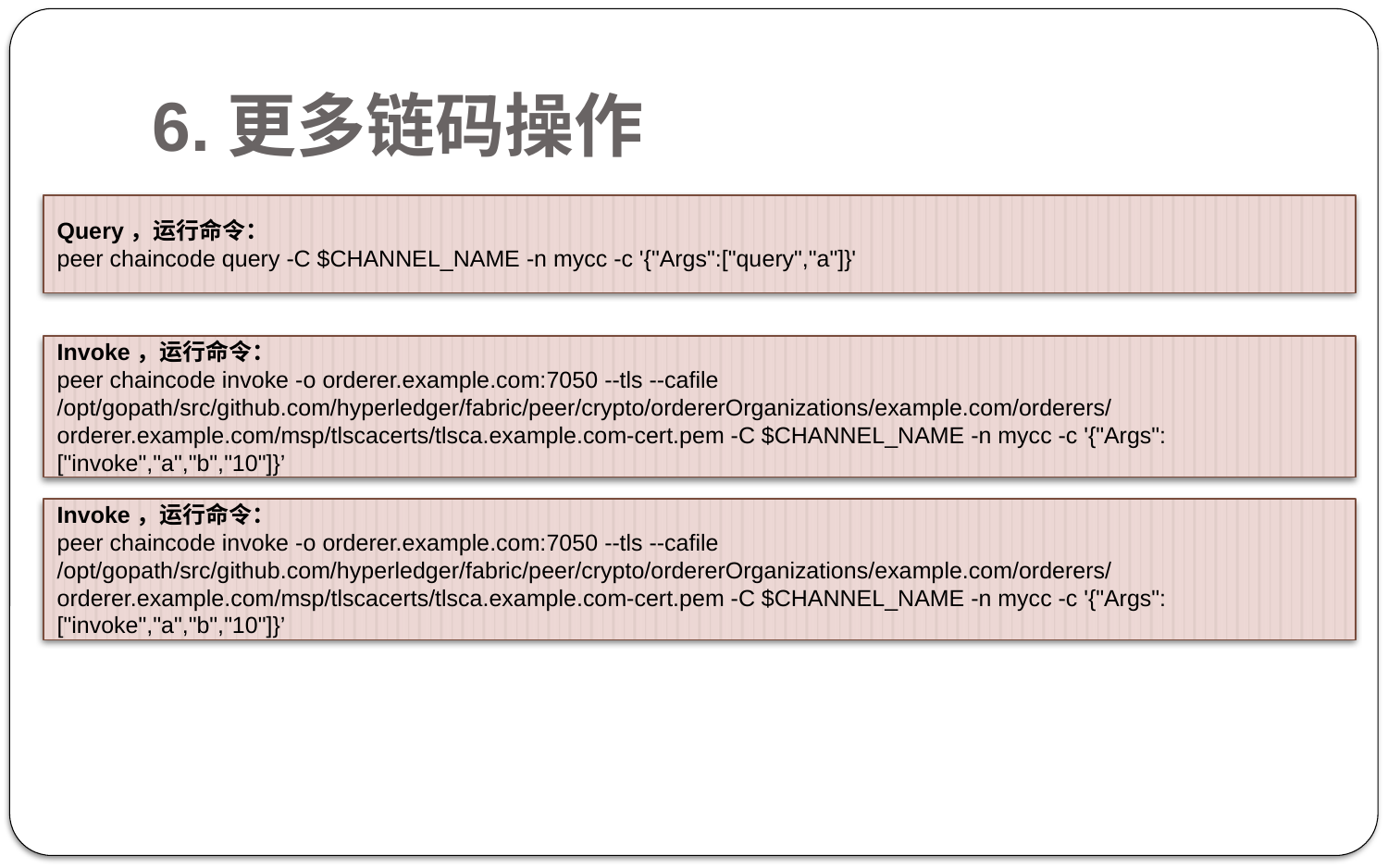

# 6.更多链码操作
Query，运行命令：
peer chaincode query -C $CHANNEL_NAME -n mycc -c '{"Args":["query","a"]}'
Invoke，运行命令：
peer chaincode invoke -o orderer.example.com:7050 --tls --cafile /opt/gopath/src/github.com/hyperledger/fabric/peer/crypto/ordererOrganizations/example.com/orderers/orderer.example.com/msp/tlscacerts/tlsca.example.com-cert.pem -C $CHANNEL_NAME -n mycc -c '{"Args":["invoke","a","b","10"]}’
Invoke，运行命令：
peer chaincode invoke -o orderer.example.com:7050 --tls --cafile /opt/gopath/src/github.com/hyperledger/fabric/peer/crypto/ordererOrganizations/example.com/orderers/orderer.example.com/msp/tlscacerts/tlsca.example.com-cert.pem -C $CHANNEL_NAME -n mycc -c '{"Args":["invoke","a","b","10"]}’